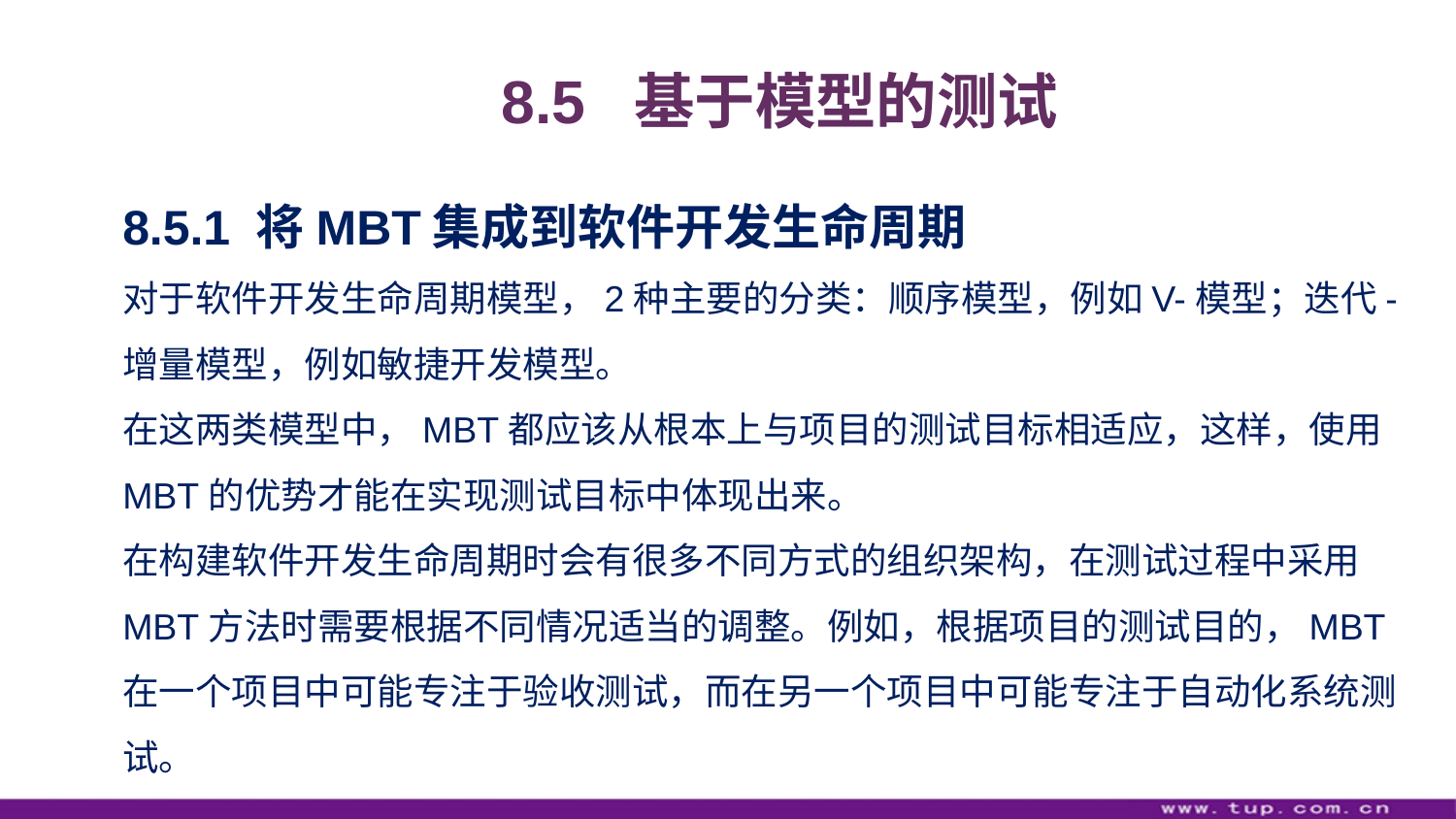

8.5  基于模型的测试

8.5.1 将MBT集成到软件开发生命周期
对于软件开发生命周期模型，2种主要的分类：顺序模型，例如V-模型；迭代-增量模型，例如敏捷开发模型。
在这两类模型中，MBT都应该从根本上与项目的测试目标相适应，这样，使用MBT的优势才能在实现测试目标中体现出来。
在构建软件开发生命周期时会有很多不同方式的组织架构，在测试过程中采用MBT方法时需要根据不同情况适当的调整。例如，根据项目的测试目的，MBT在一个项目中可能专注于验收测试，而在另一个项目中可能专注于自动化系统测试。